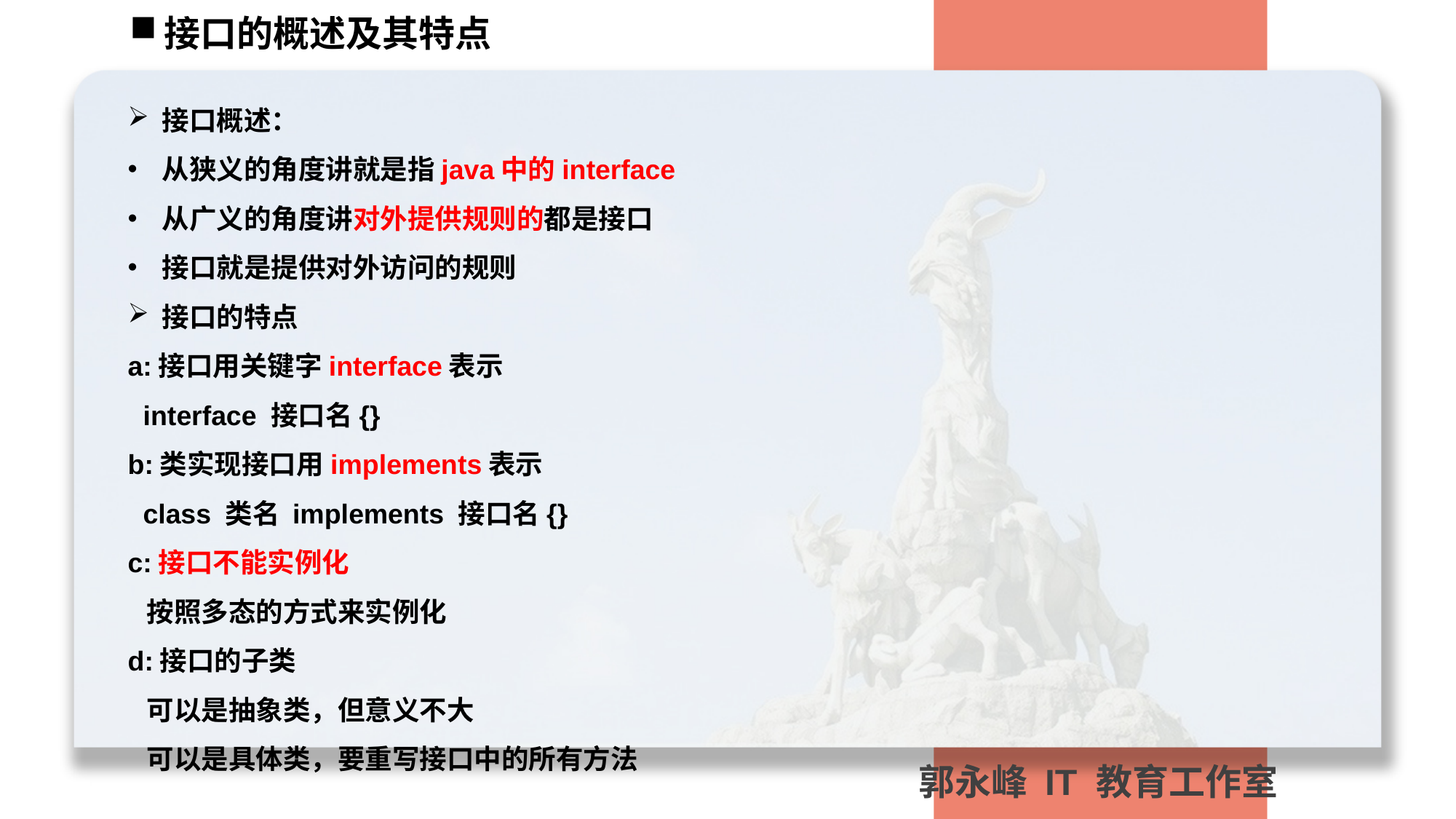

接口的概述及其特点
接口概述：
从狭义的角度讲就是指java中的interface
从广义的角度讲对外提供规则的都是接口
接口就是提供对外访问的规则
接口的特点
a:接口用关键字interface表示
  interface 接口名{}
b:类实现接口用implements表示
  class 类名 implements 接口名{}
c:接口不能实例化
  按照多态的方式来实例化
d:接口的子类
  可以是抽象类，但意义不大
  可以是具体类，要重写接口中的所有方法